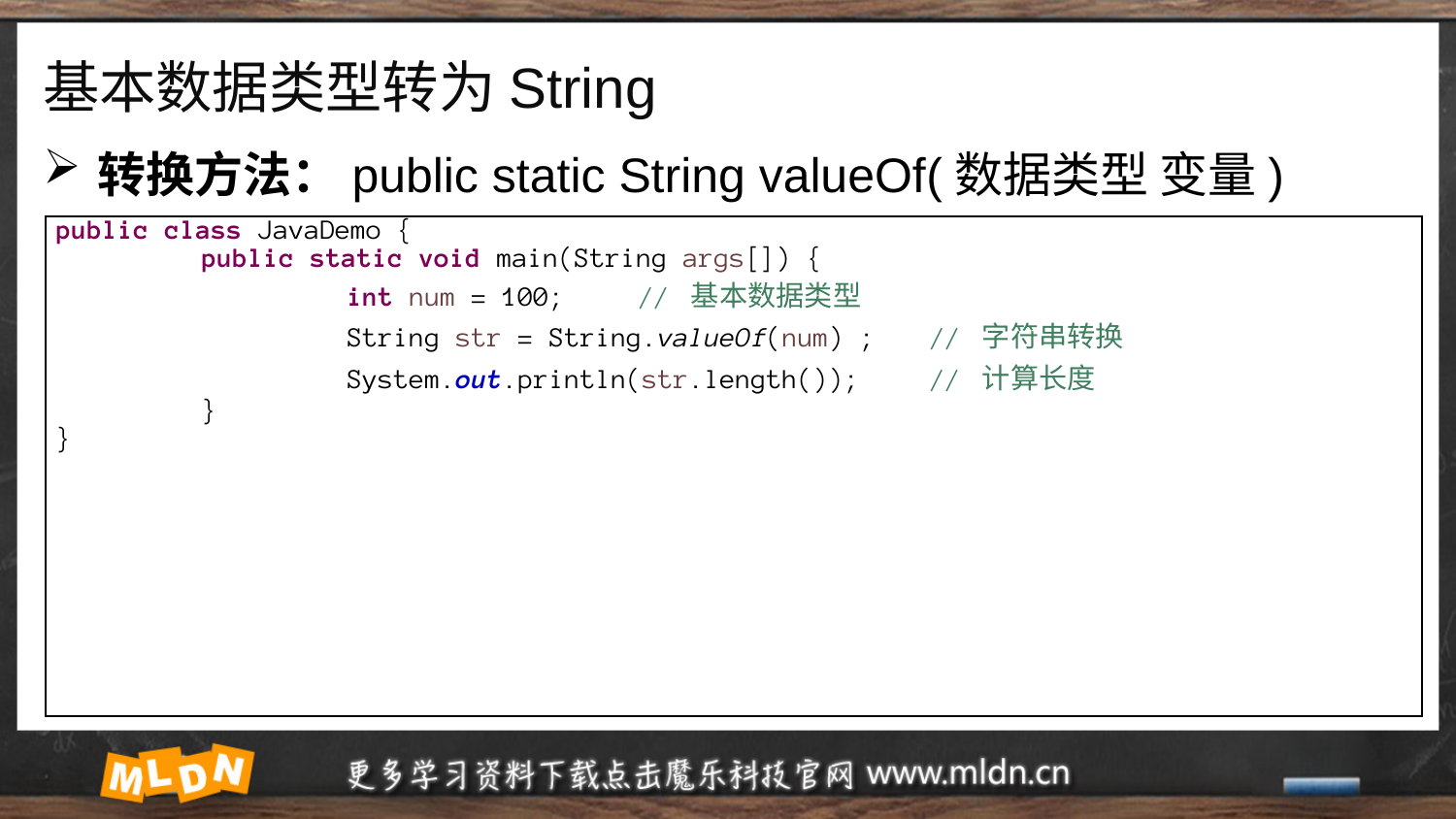

# 基本数据类型转为String
转换方法：public static String valueOf​(数据类型 变量)
| public class JavaDemo { public static void main(String args[]) { int num = 100; // 基本数据类型 String str = String.valueOf(num) ; // 字符串转换 System.out.println(str.length()); // 计算长度 } } |
| --- |